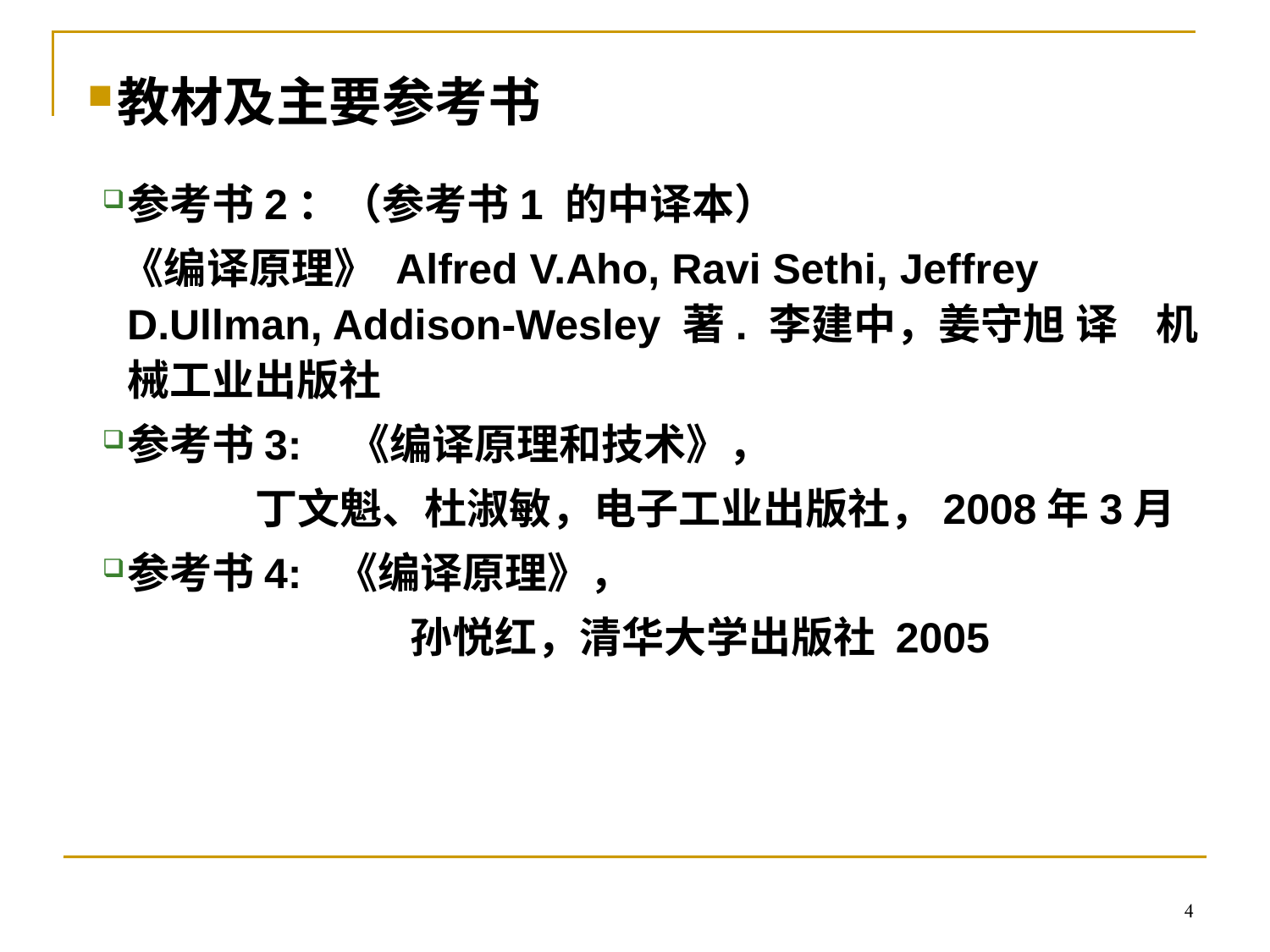

教材及主要参考书
参考书2：（参考书1 的中译本）
 《编译原理》 Alfred V.Aho, Ravi Sethi, Jeffrey D.Ullman, Addison-Wesley 著. 李建中，姜守旭 译    机械工业出版社
参考书3:   《编译原理和技术》，
               丁文魁、杜淑敏，电子工业出版社，2008年3月
参考书4:  《编译原理》，
			  孙悦红，清华大学出版社 2005
4